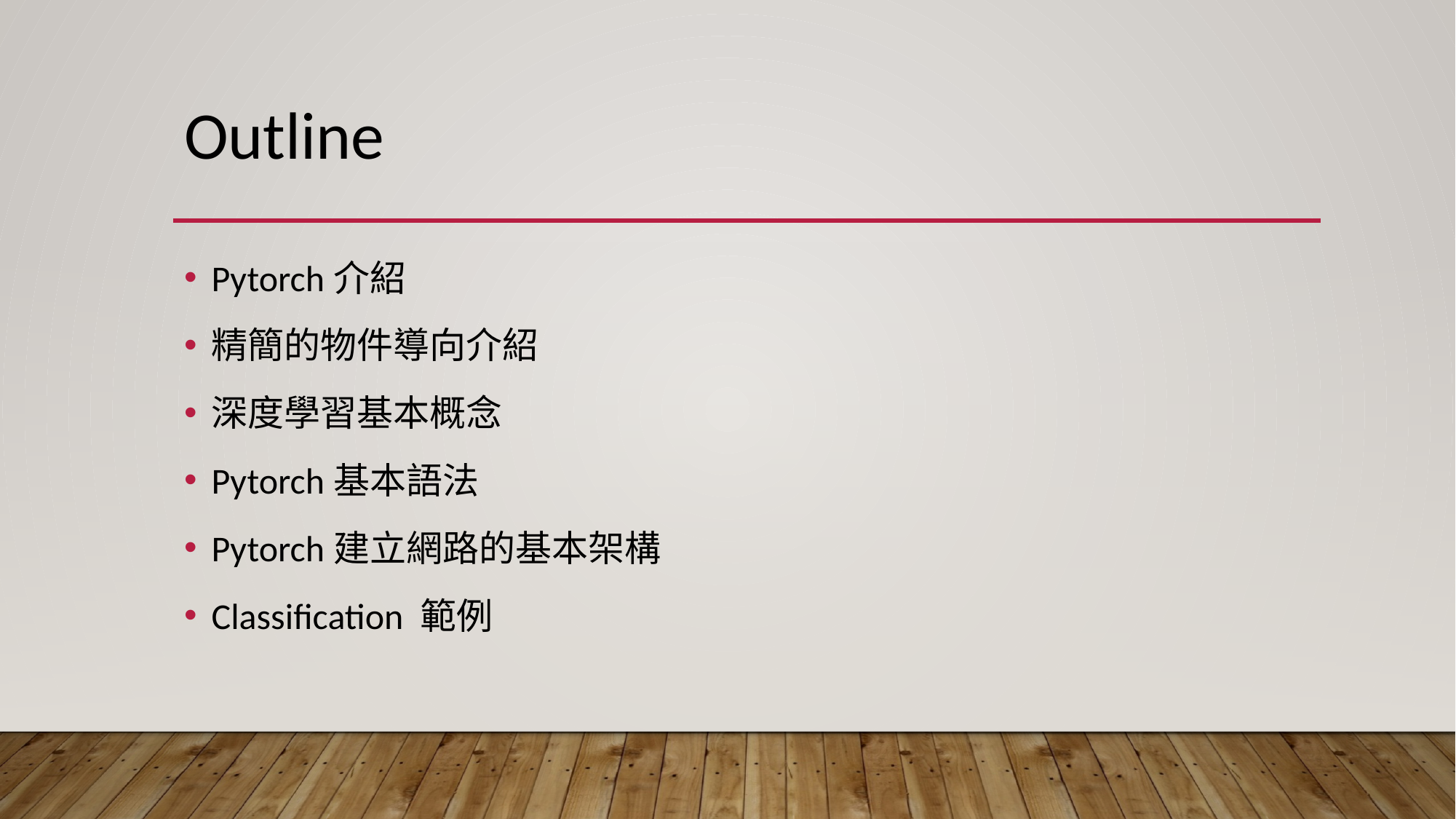

# Outline
Pytorch介紹
精簡的物件導向介紹
深度學習基本概念
Pytorch基本語法
Pytorch建立網路的基本架構
Classification 範例